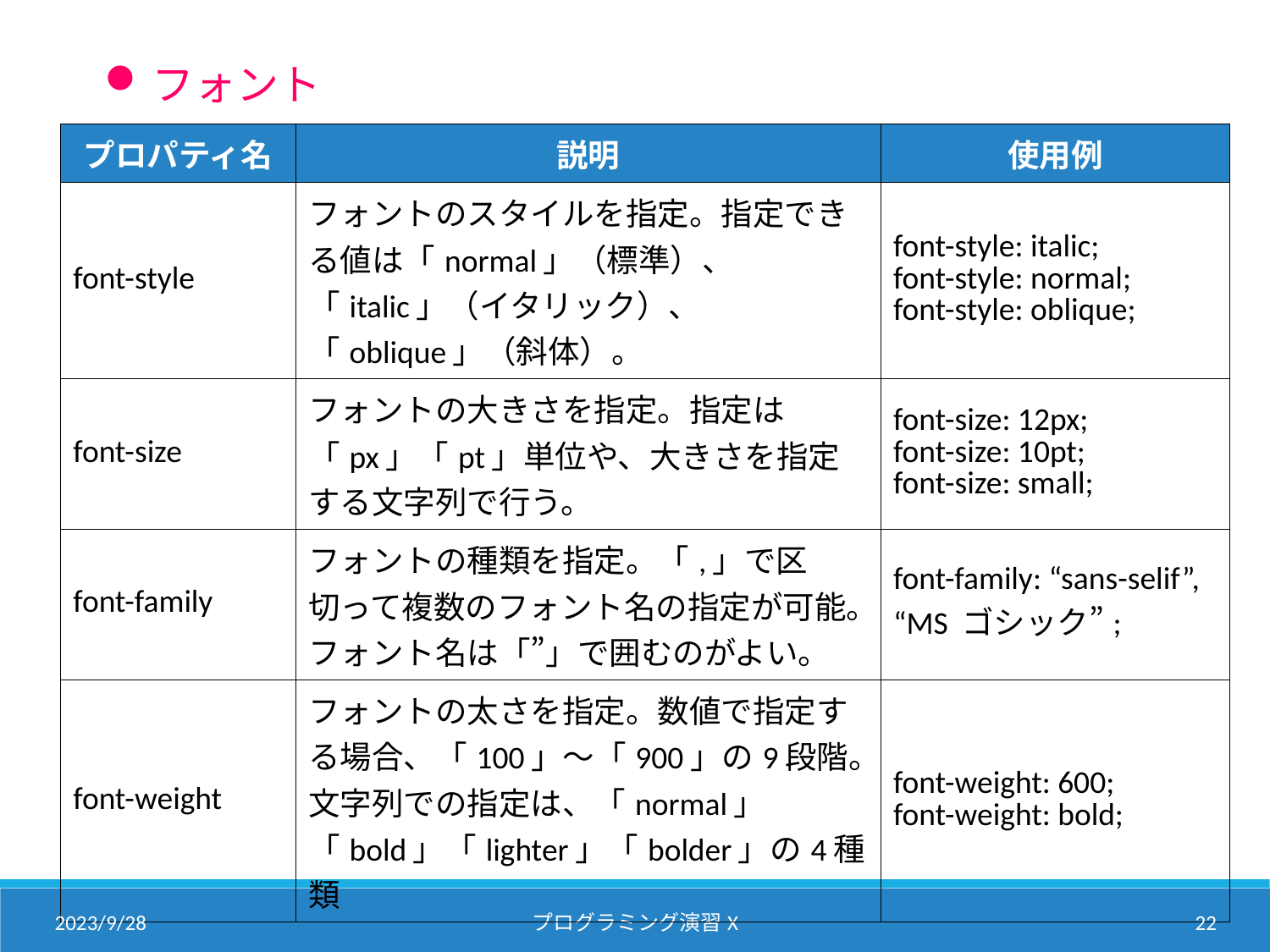

フォント

| プロパティ名 | 説明 | 使用例 |
| --- | --- | --- |
| font-style | フォントのスタイルを指定。指定できる値は「normal」（標準）、「italic」（イタリック）、「oblique」（斜体）。 | font-style: italic; font-style: normal; font-style: oblique; |
| font-size | フォントの大きさを指定。指定は「px」「pt」単位や、大きさを指定する文字列で行う。 | font-size: 12px; font-size: 10pt; font-size: small; |
| font-family | フォントの種類を指定。「,」で区切って複数のフォント名の指定が可能。フォント名は「”」で囲むのがよい。 | font-family: “sans-selif”, “MS ゴシック”; |
| font-weight | フォントの太さを指定。数値で指定する場合、「100」～「900」の9段階。 文字列での指定は、「normal」「bold」「lighter」「bolder」の4種類 | font-weight: 600; font-weight: bold; |
2023/9/28
22
プログラミング演習X